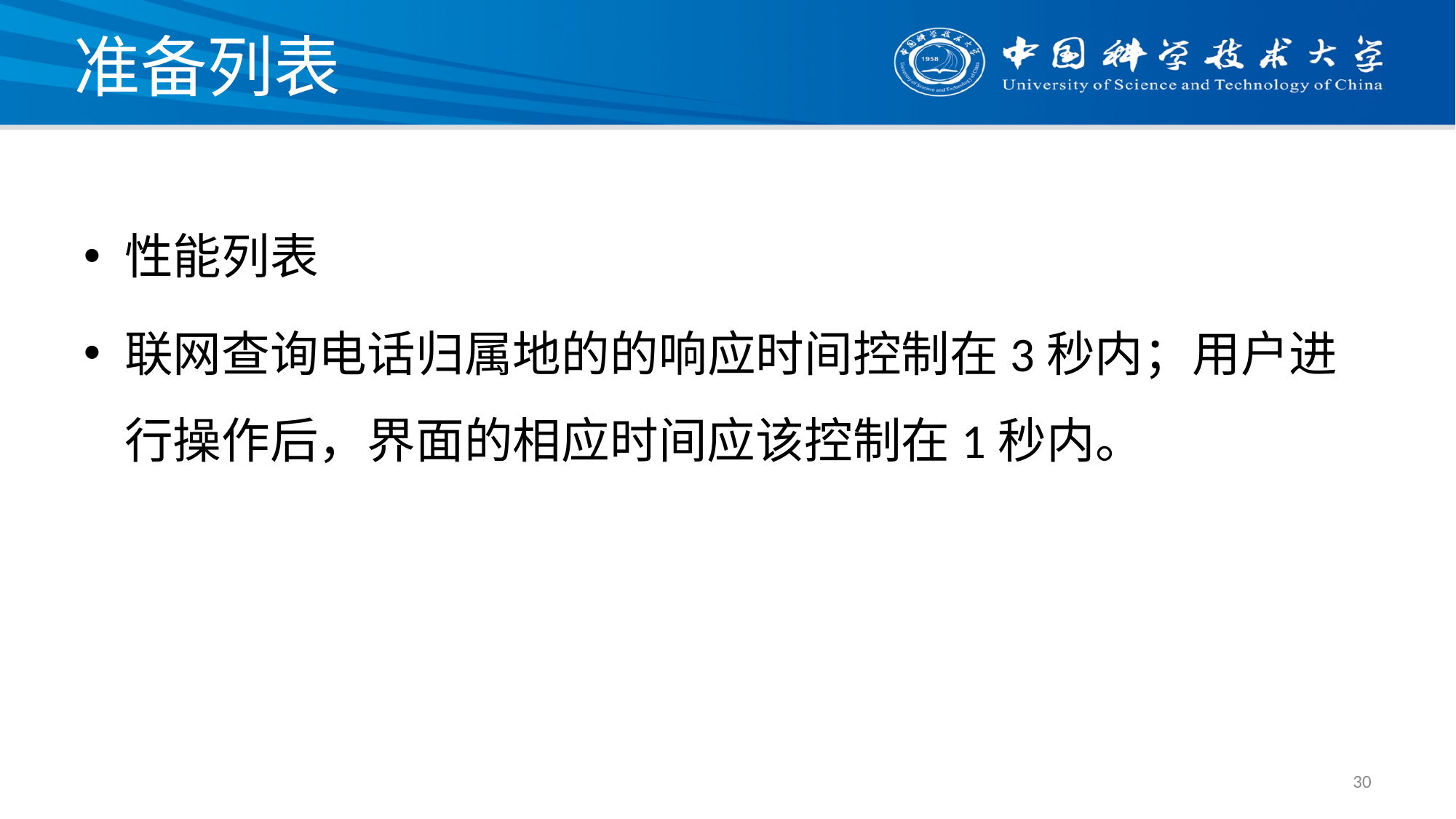

# 准备列表
性能列表
联网查询电话归属地的的响应时间控制在3秒内；用户进行操作后，界面的相应时间应该控制在1秒内。
30